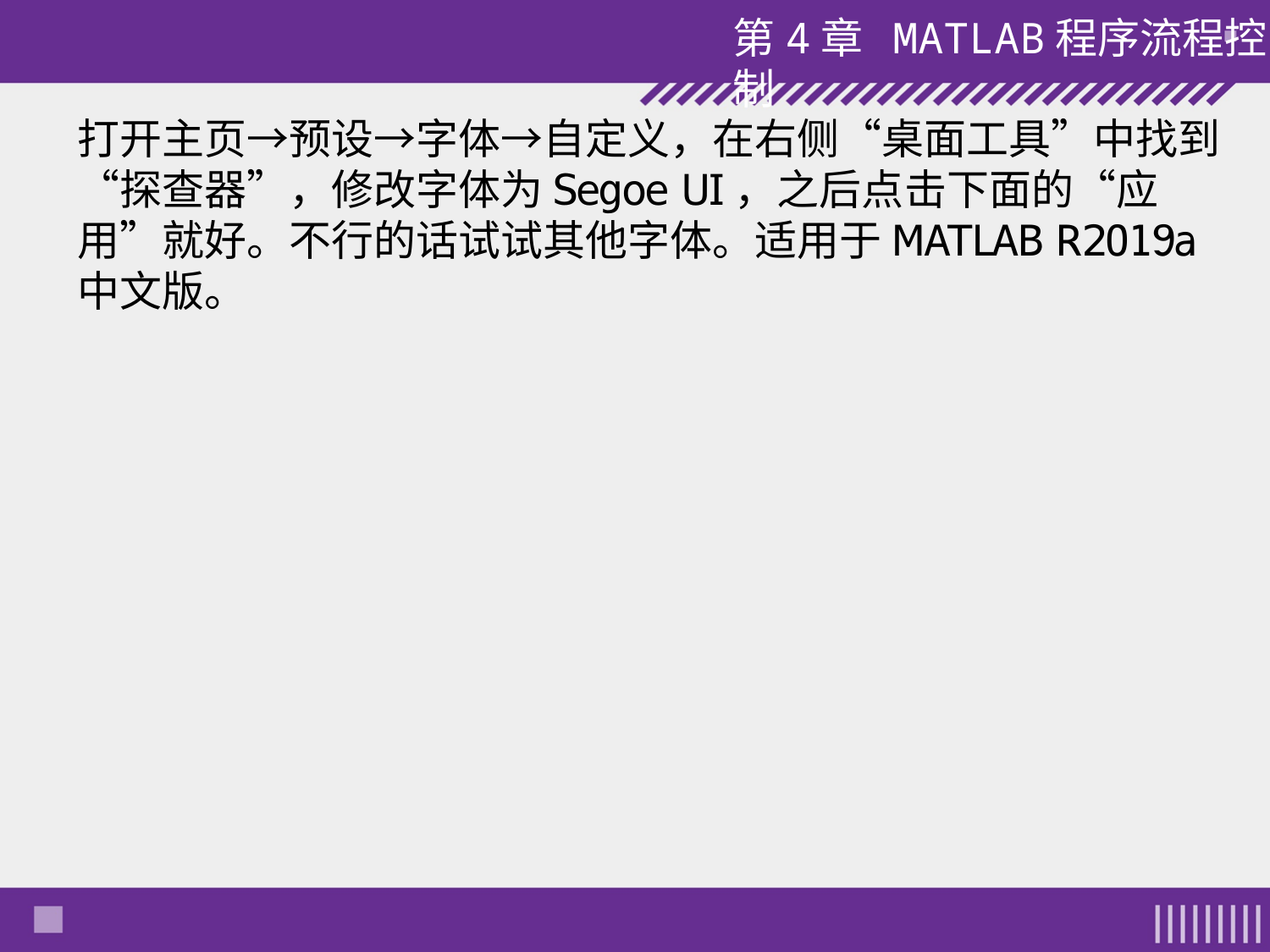

打开主页→预设→字体→自定义，在右侧“桌面工具”中找到“探查器”，修改字体为Segoe UI，之后点击下面的“应用”就好。不行的话试试其他字体。适用于MATLAB R2019a中文版。